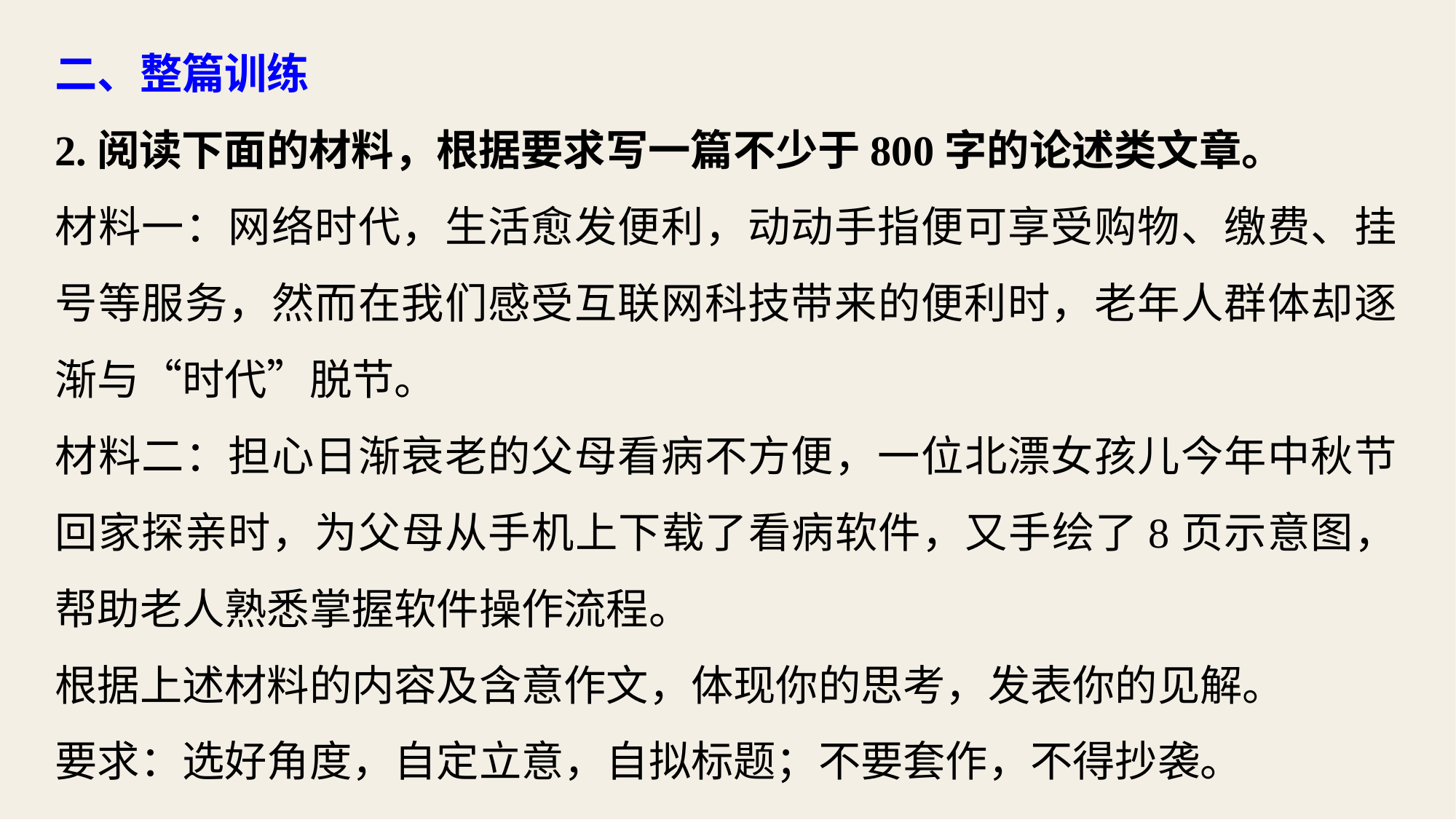

二、整篇训练
2.阅读下面的材料，根据要求写一篇不少于800字的论述类文章。
材料一：网络时代，生活愈发便利，动动手指便可享受购物、缴费、挂号等服务，然而在我们感受互联网科技带来的便利时，老年人群体却逐渐与“时代”脱节。
材料二：担心日渐衰老的父母看病不方便，一位北漂女孩儿今年中秋节回家探亲时，为父母从手机上下载了看病软件，又手绘了8页示意图，帮助老人熟悉掌握软件操作流程。
根据上述材料的内容及含意作文，体现你的思考，发表你的见解。
要求：选好角度，自定立意，自拟标题；不要套作，不得抄袭。